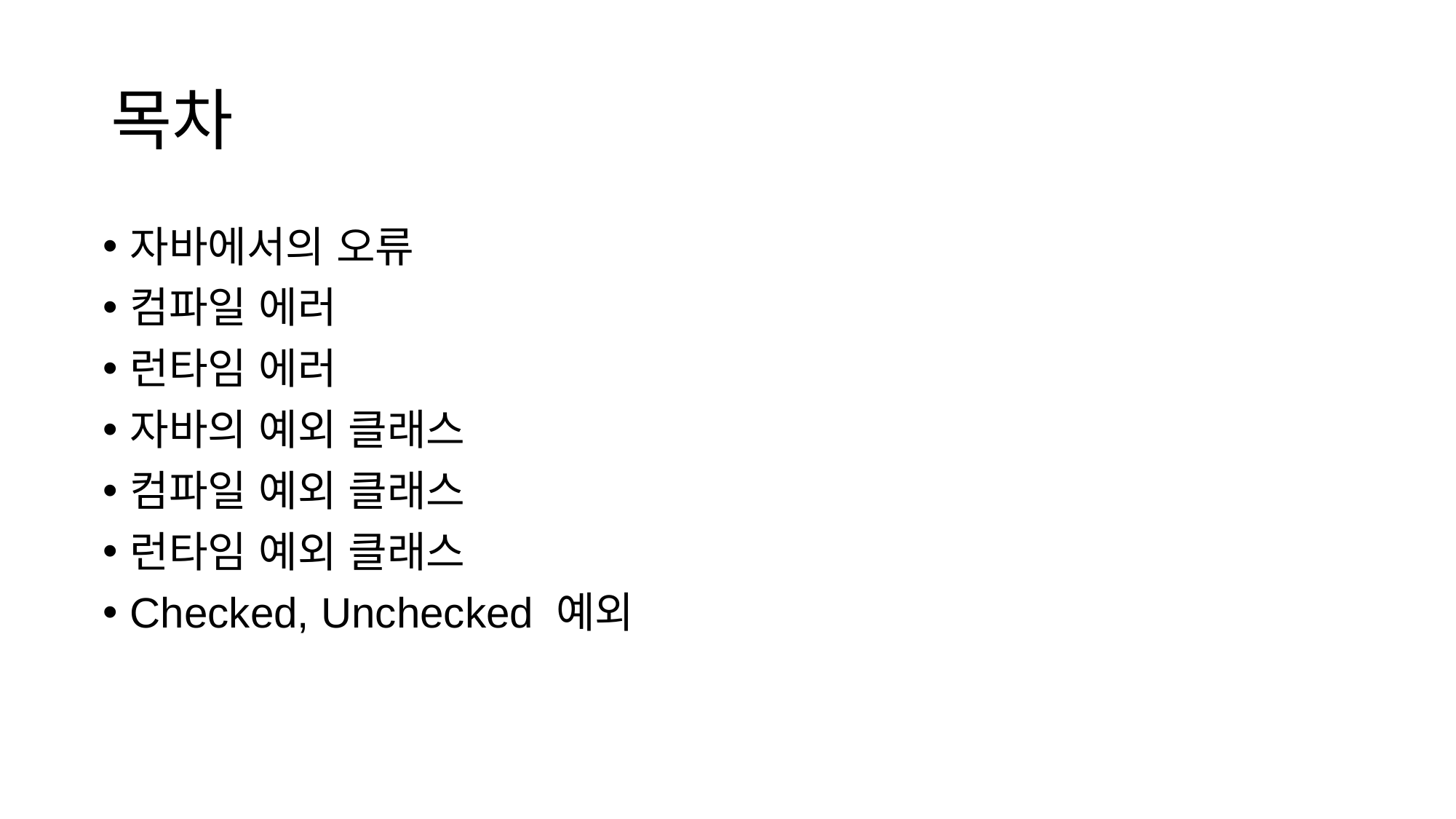

# 목차
자바에서의 오류
컴파일 에러
런타임 에러
자바의 예외 클래스
컴파일 예외 클래스
런타임 예외 클래스
Checked, Unchecked 예외